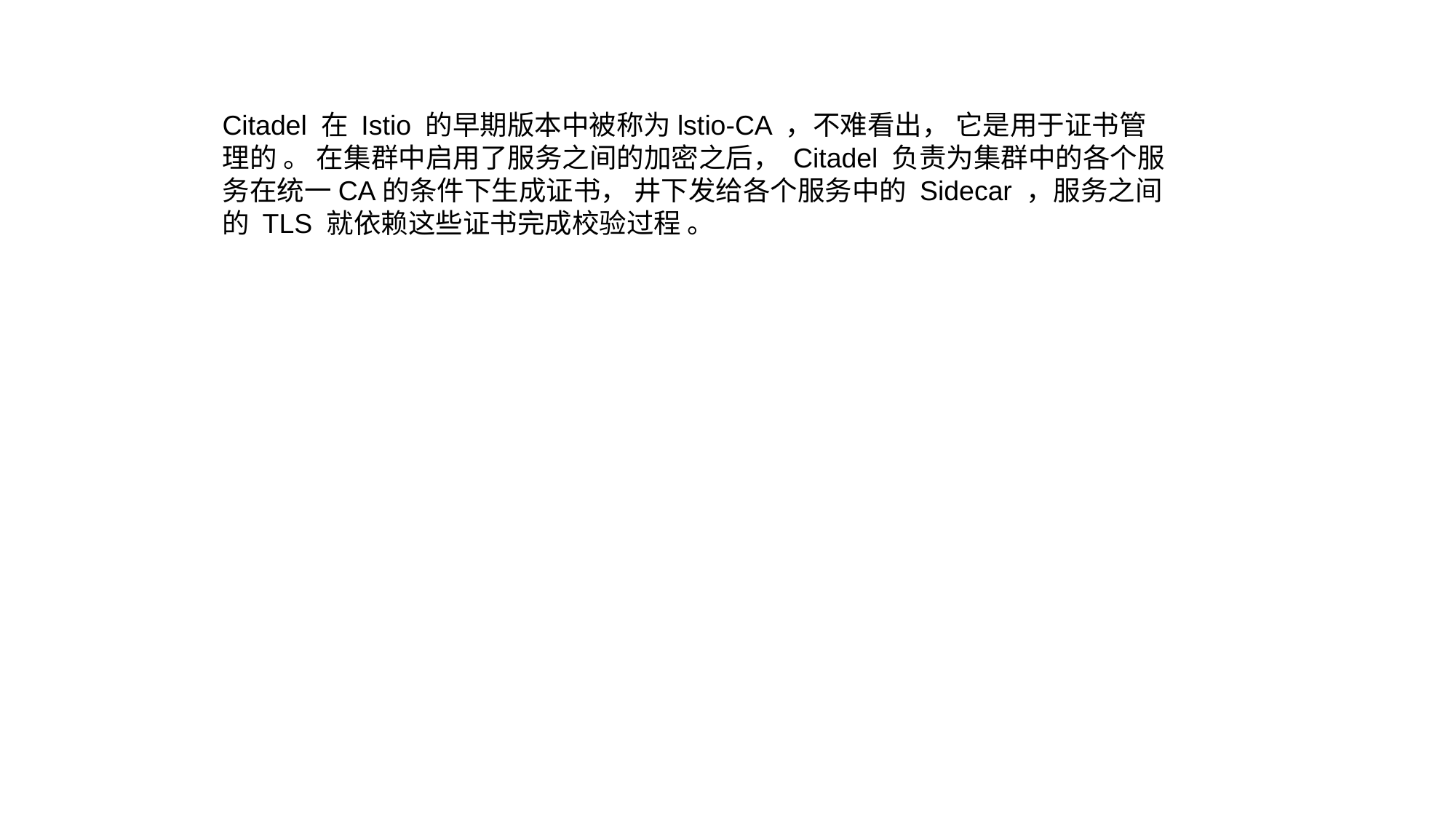

Citadel 在 Istio 的早期版本中被称为lstio-CA ，不难看出， 它是用于证书管理的 。 在集群中启用了服务之间的加密之后， Citadel 负责为集群中的各个服务在统一CA的条件下生成证书， 井下发给各个服务中的 Sidecar ，服务之间的 TLS 就依赖这些证书完成校验过程 。